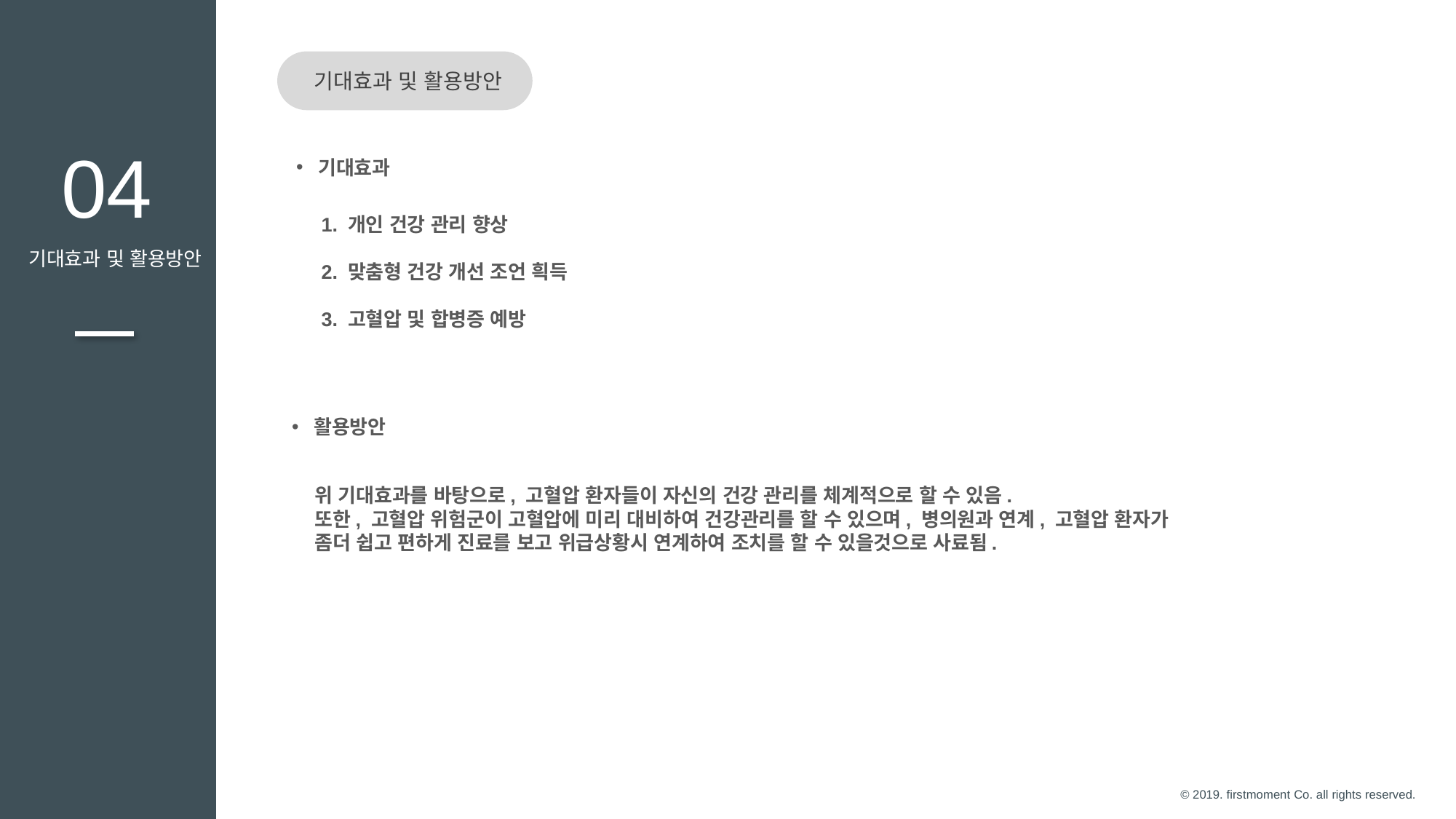

기대효과 및 활용방안
04
기대효과 및 활용방안
기대효과

1. 개인 건강 관리 향상

2. 맞춤형 건강 개선 조언 흭득

3. 고혈압 및 합병증 예방

활용방안

위 기대효과를 바탕으로, 고혈압 환자들이 자신의 건강 관리를 체계적으로 할 수 있음.
또한, 고혈압 위험군이 고혈압에 미리 대비하여 건강관리를 할 수 있으며, 병의원과 연계, 고혈압 환자가 좀더 쉽고 편하게 진료를 보고 위급상황시 연계하여 조치를 할 수 있을것으로 사료됨.
© 2019. firstmoment Co. all rights reserved.